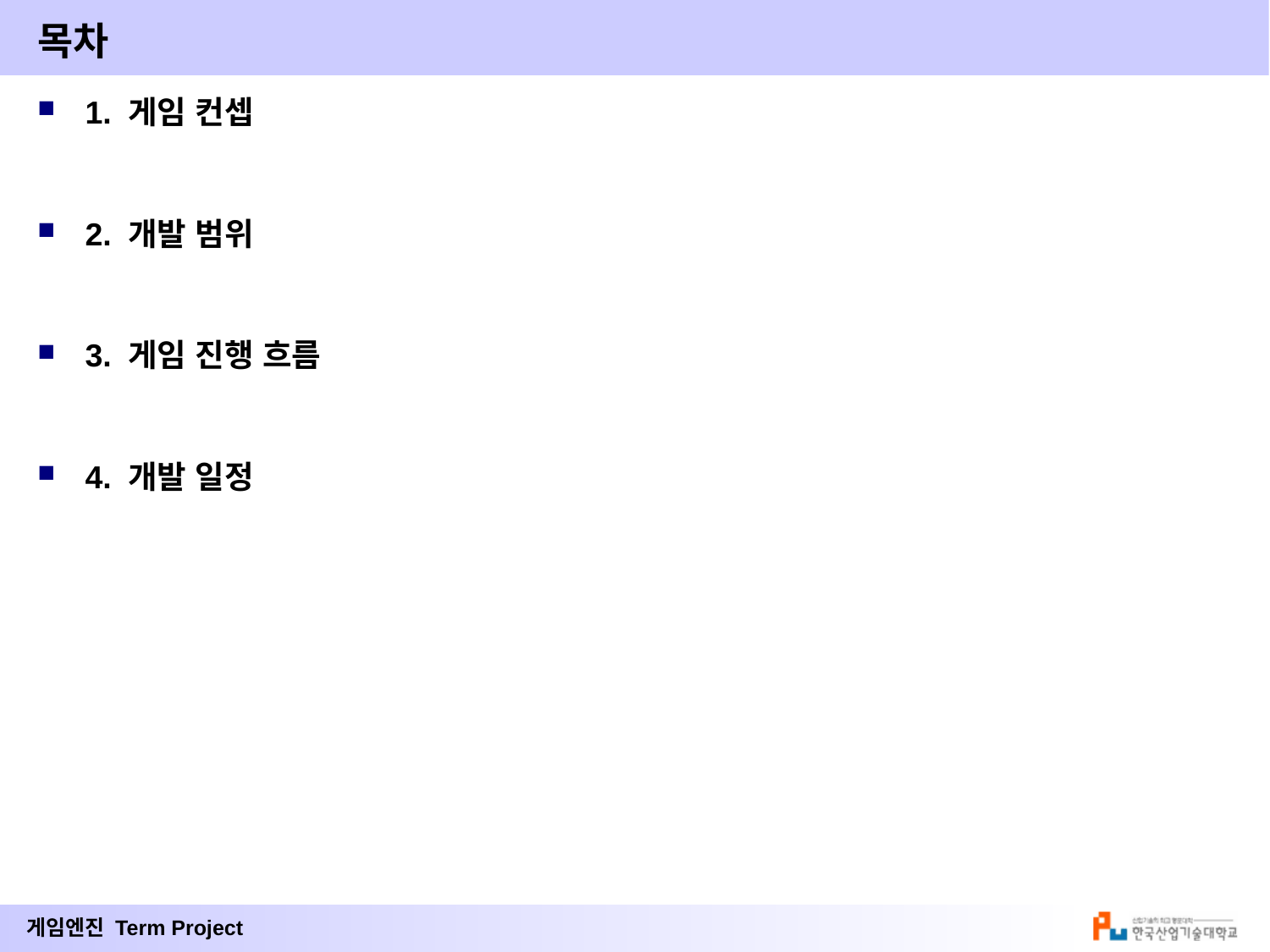

목차
1. 게임 컨셉

2. 개발 범위

3. 게임 진행 흐름

4. 개발 일정